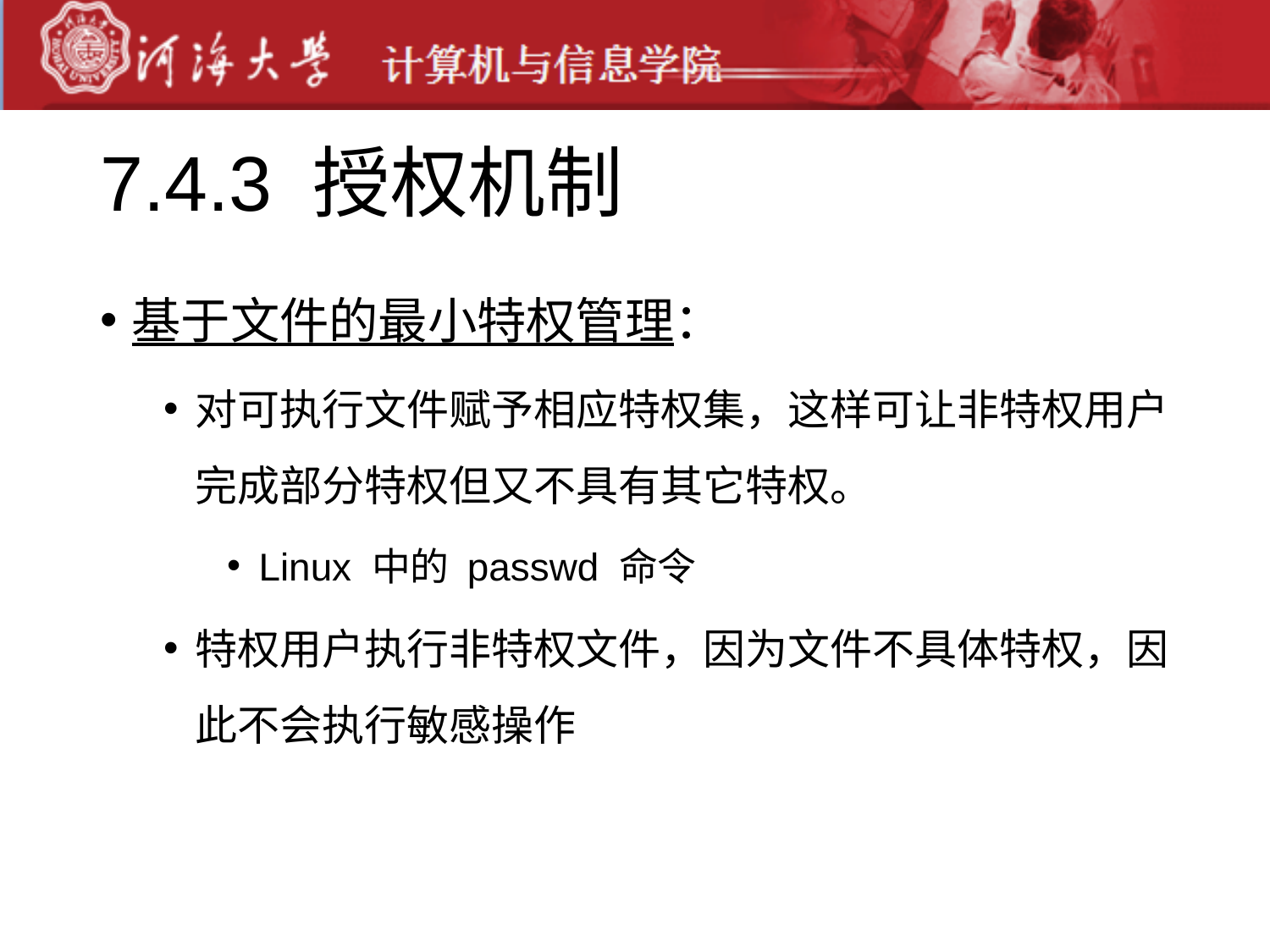

# 7.4.3 授权机制
基于文件的最小特权管理：
对可执行文件赋予相应特权集，这样可让非特权用户完成部分特权但又不具有其它特权。
Linux 中的 passwd 命令
特权用户执行非特权文件，因为文件不具体特权，因此不会执行敏感操作